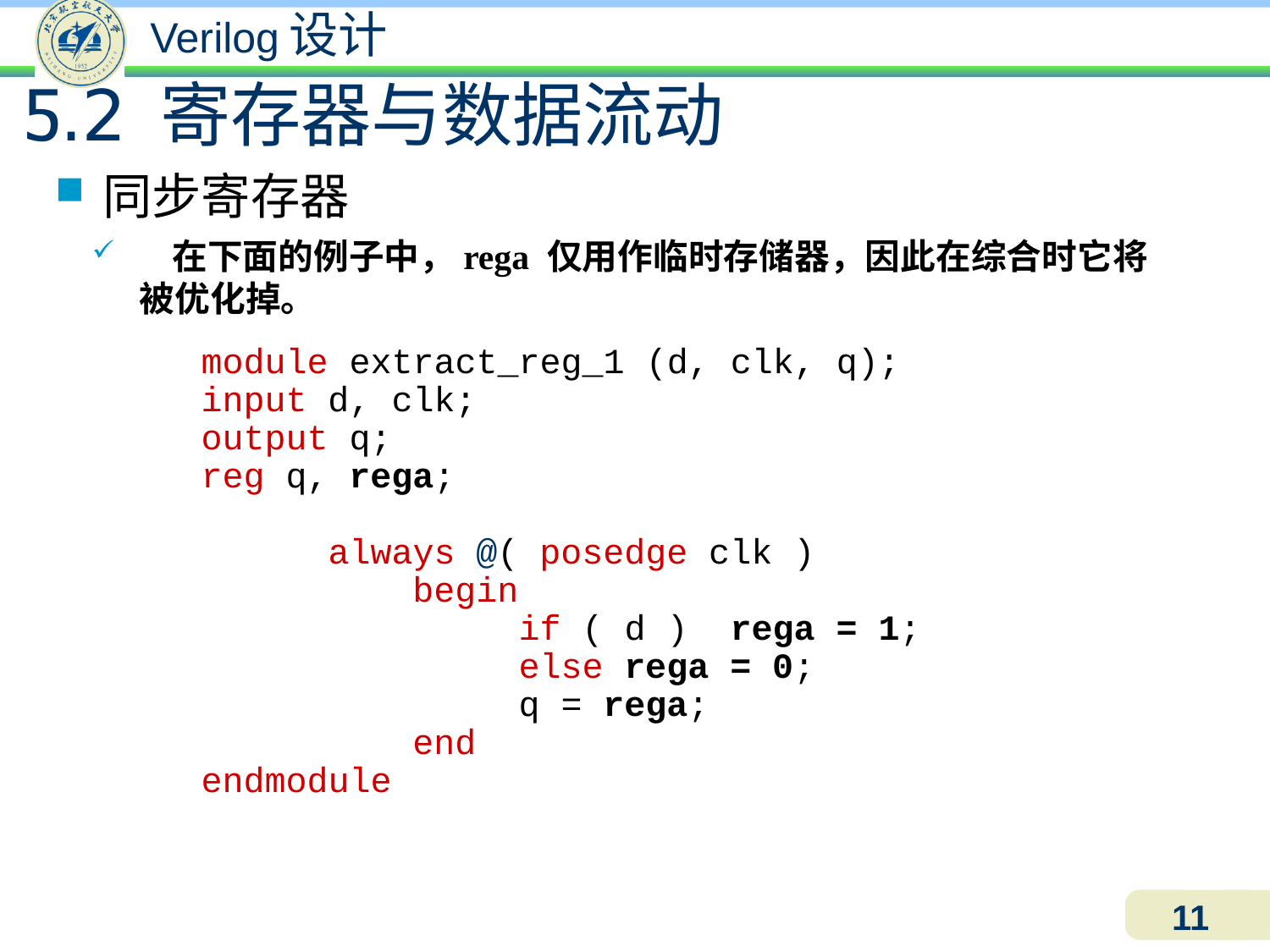

5.2 寄存器与数据流动
同步寄存器

   在下面的例子中，rega 仅用作临时存储器，因此在综合时它将被优化掉。
module extract_reg_1 (d, clk, q);
input d, clk;
output q;
reg q, rega;

	always @( posedge clk )
          begin
		   if ( d )  rega = 1;
		   else rega = 0;
               q = rega;
          end
endmodule
11